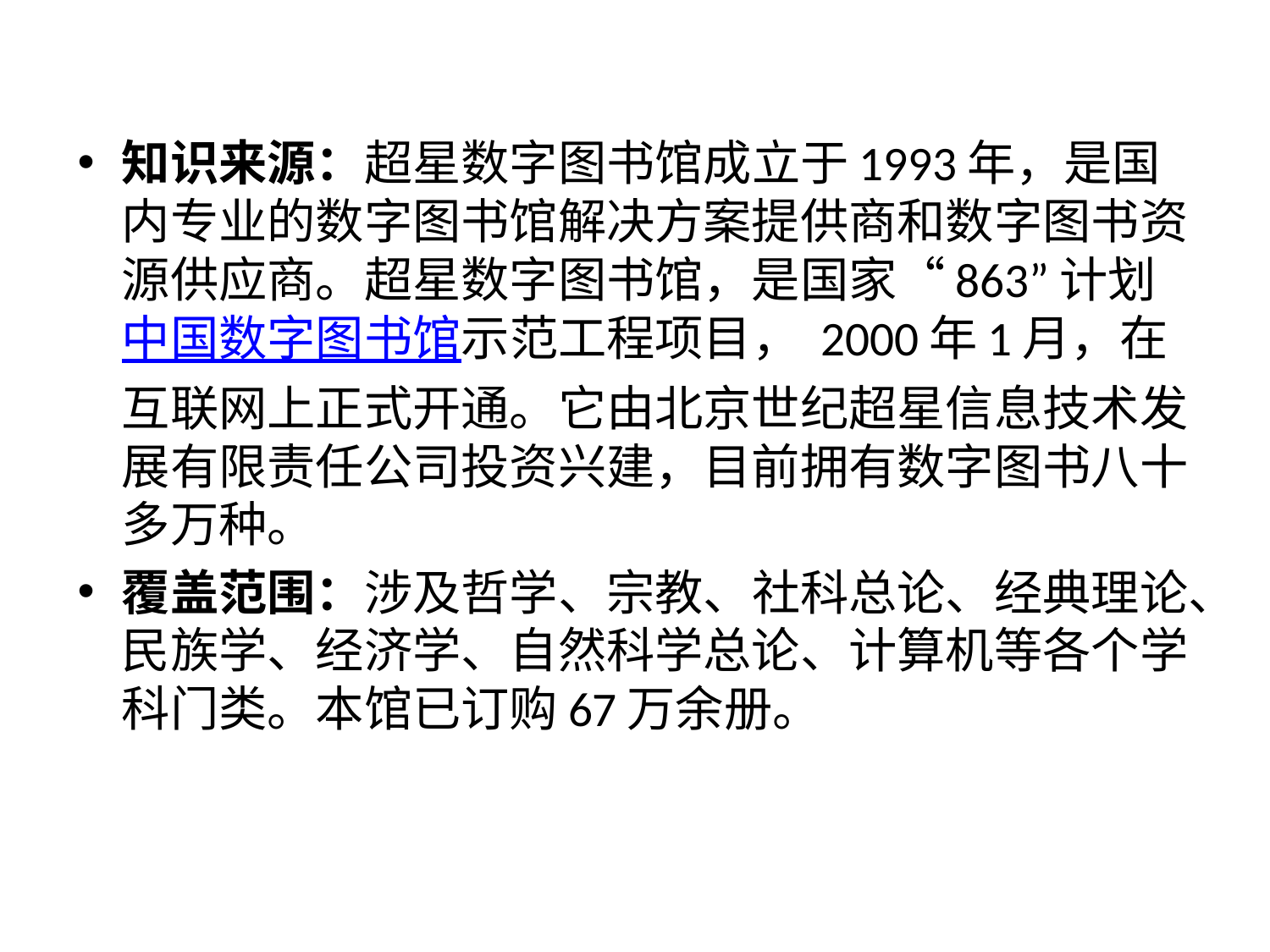

知识来源：超星数字图书馆成立于1993年，是国内专业的数字图书馆解决方案提供商和数字图书资源供应商。超星数字图书馆，是国家“863”计划中国数字图书馆示范工程项目， 2000年1月，在互联网上正式开通。它由北京世纪超星信息技术发展有限责任公司投资兴建，目前拥有数字图书八十多万种。
覆盖范围：涉及哲学、宗教、社科总论、经典理论、民族学、经济学、自然科学总论、计算机等各个学科门类。本馆已订购67万余册。